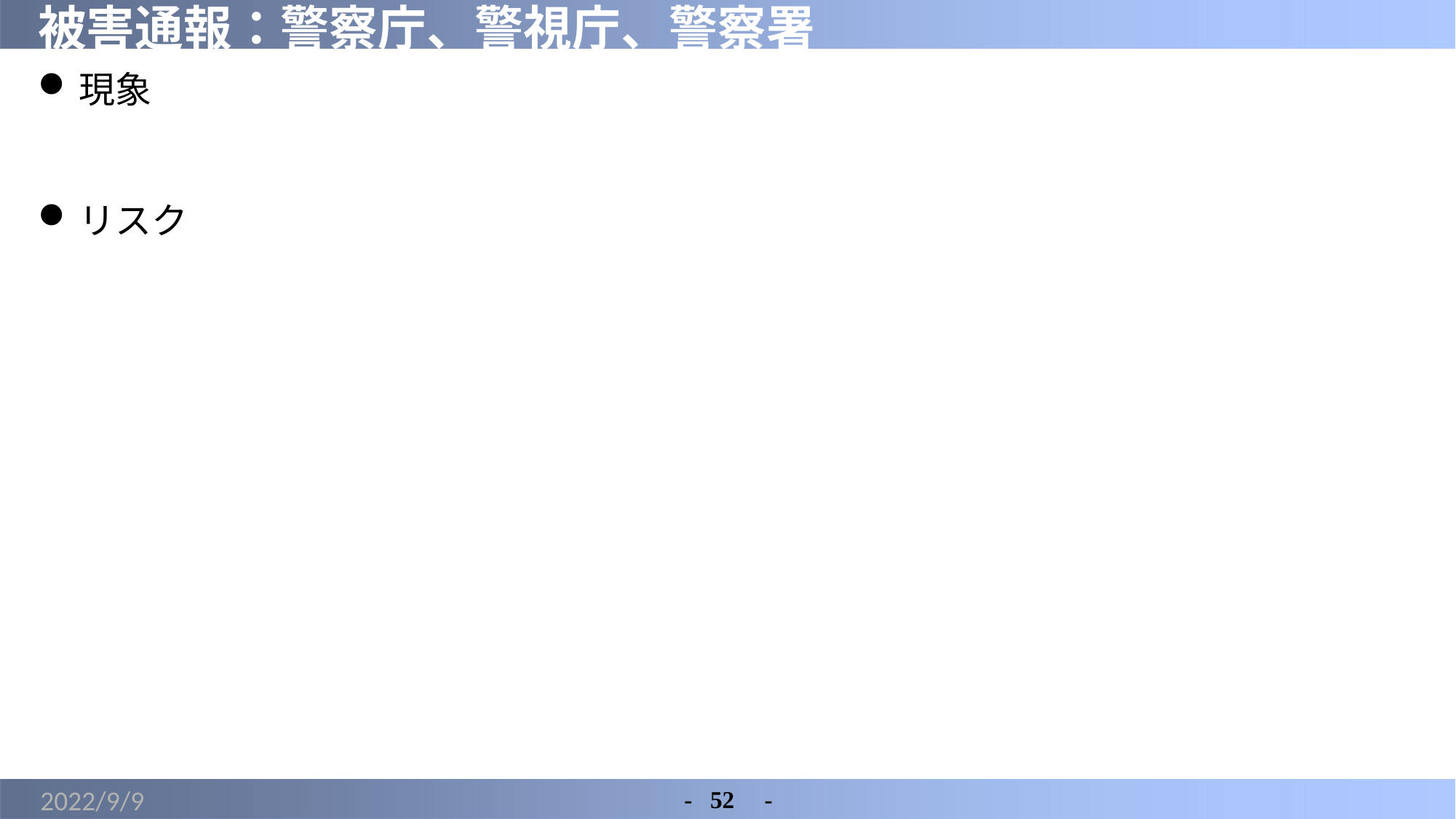

# 被害通報：警察庁、警視庁、警察署
現象

リスク

2022/9/9
-	52　-